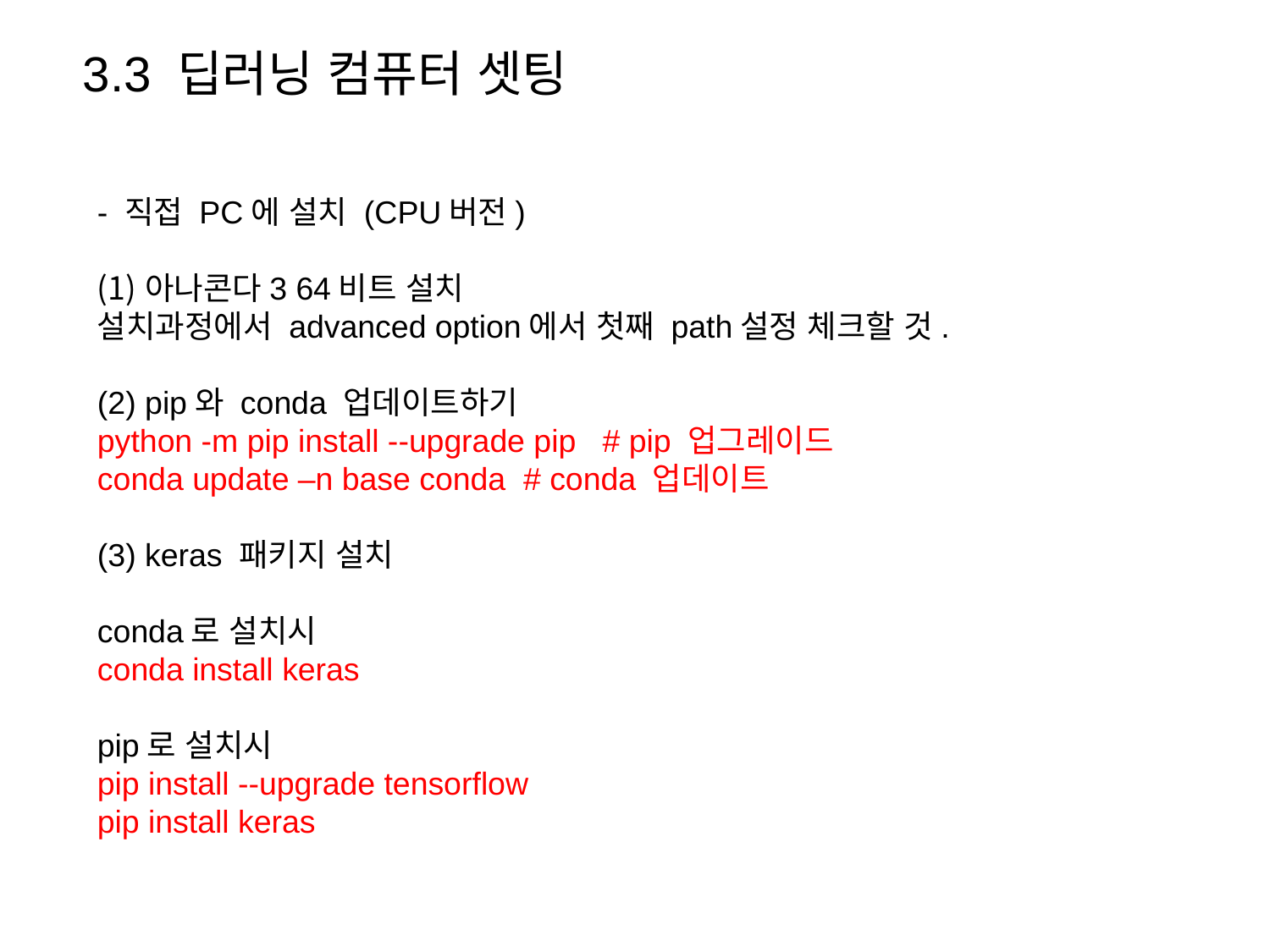

3.3 딥러닝 컴퓨터 셋팅
- 직접 PC에 설치 (CPU버전)

아나콘다3 64비트 설치
설치과정에서 advanced option에서 첫째 path설정 체크할 것.

(2) pip와 conda 업데이트하기
python -m pip install --upgrade pip   # pip 업그레이드
conda update –n base conda  # conda 업데이트

(3) keras 패키지 설치

conda로 설치시
conda install keras

pip로 설치시
pip install --upgrade tensorflow
pip install keras